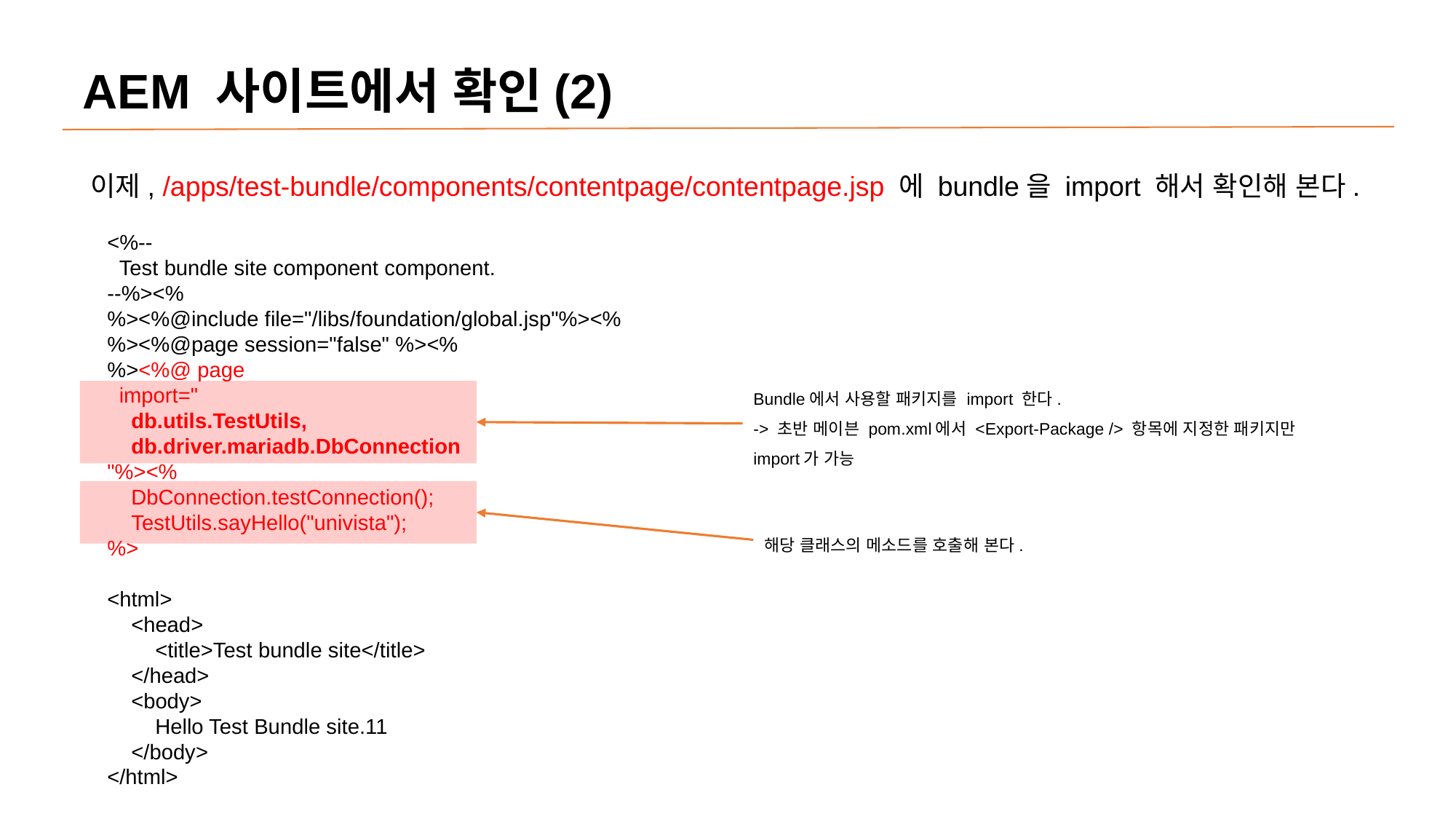

AEM 사이트에서 확인(2)
이제, /apps/test-bundle/components/contentpage/contentpage.jsp 에 bundle을 import 해서 확인해 본다.
<%--
  Test bundle site component component.
--%><%
%><%@include file="/libs/foundation/global.jsp"%><%
%><%@page session="false" %><%
%><%@ page
  import="
    db.utils.TestUtils,
    db.driver.mariadb.DbConnection
"%><%
    DbConnection.testConnection();
    TestUtils.sayHello("univista");
%>

<html>
    <head>
        <title>Test bundle site</title>
    </head>
    <body>
        Hello Test Bundle site.11
    </body>
</html>
Bundle에서 사용할 패키지를 import 한다.
-> 초반 메이븐 pom.xml에서 <Export-Package /> 항목에 지정한 패키지만 import가 가능

해당 클래스의 메소드를 호출해 본다.